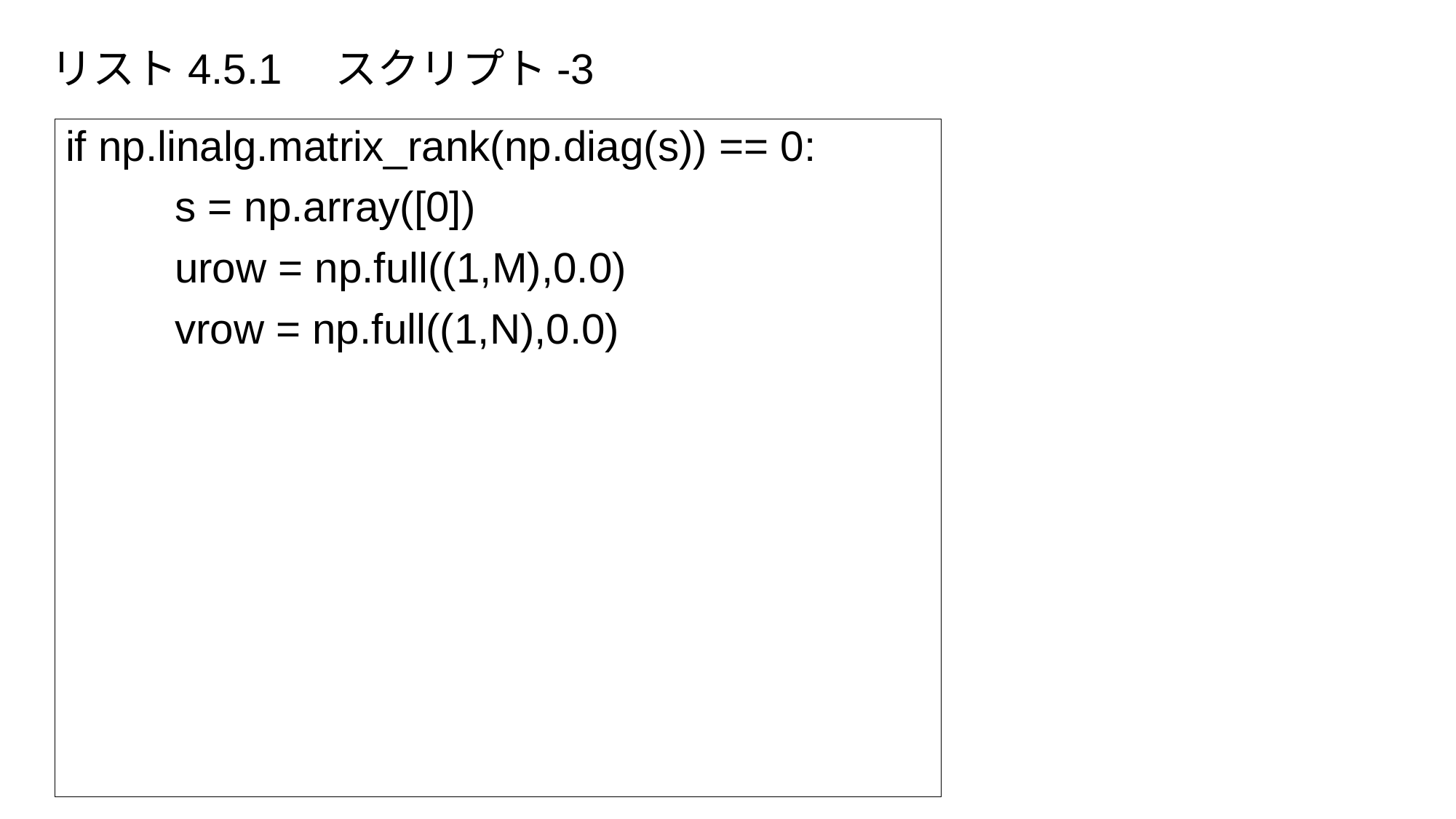

# リスト4.5.1　スクリプト-3
if np.linalg.matrix_rank(np.diag(s)) == 0:
	s = np.array([0])
	urow = np.full((1,M),0.0)
	vrow = np.full((1,N),0.0)